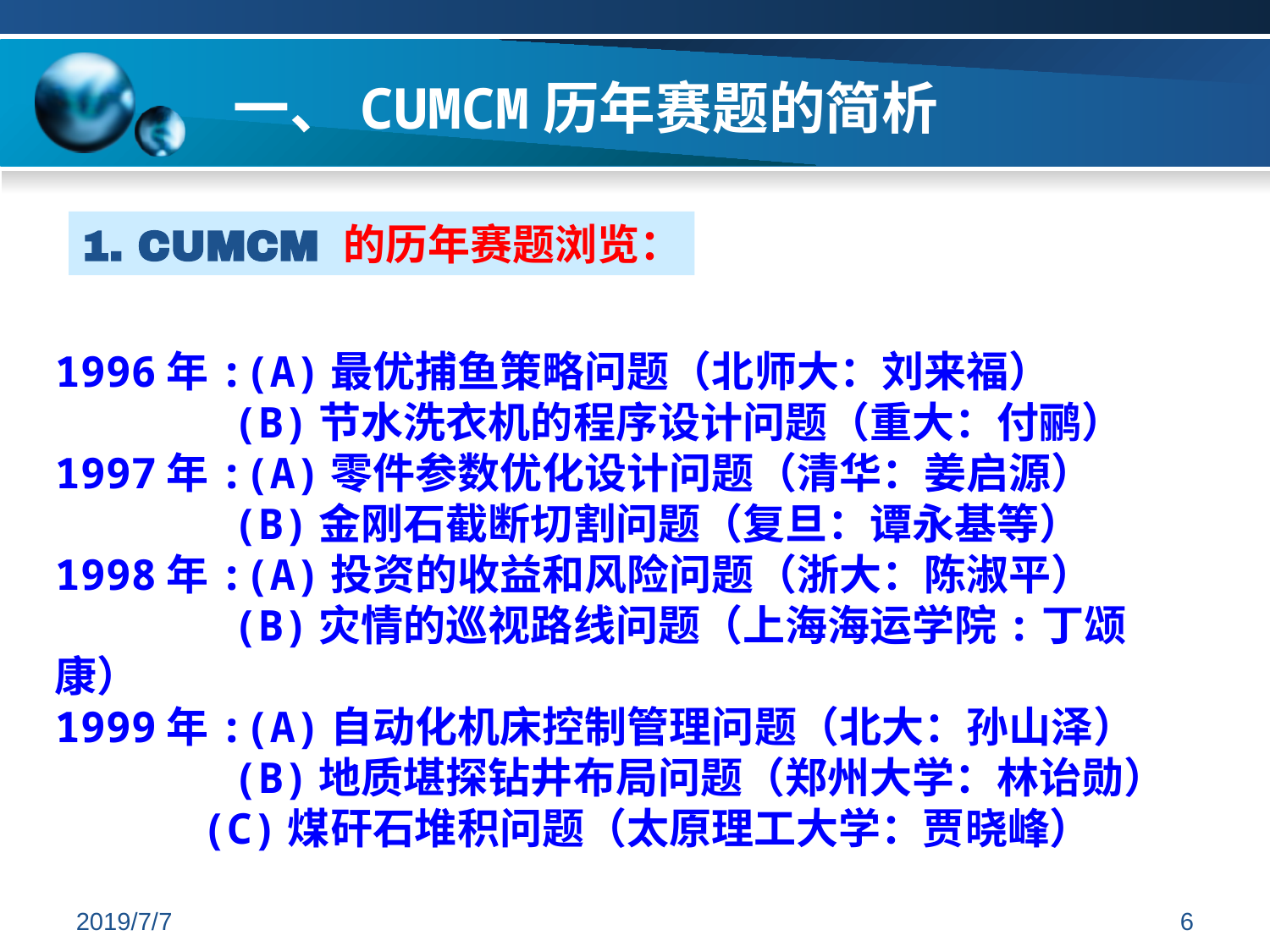

一、CUMCM历年赛题的简析
1. CUMCM 的历年赛题浏览：
1996年:(A)最优捕鱼策略问题（北师大：刘来福）
       (B)节水洗衣机的程序设计问题（重大：付鹂）
1997年:(A)零件参数优化设计问题（清华：姜启源）
       (B)金刚石截断切割问题（复旦：谭永基等）
1998年:(A)投资的收益和风险问题（浙大：陈淑平）
       (B)灾情的巡视路线问题（上海海运学院:丁颂康）
1999年:(A)自动化机床控制管理问题（北大：孙山泽）
       (B)地质堪探钻井布局问题（郑州大学：林诒勋）
　　　 (C)煤矸石堆积问题（太原理工大学：贾晓峰）
2019/7/7
6